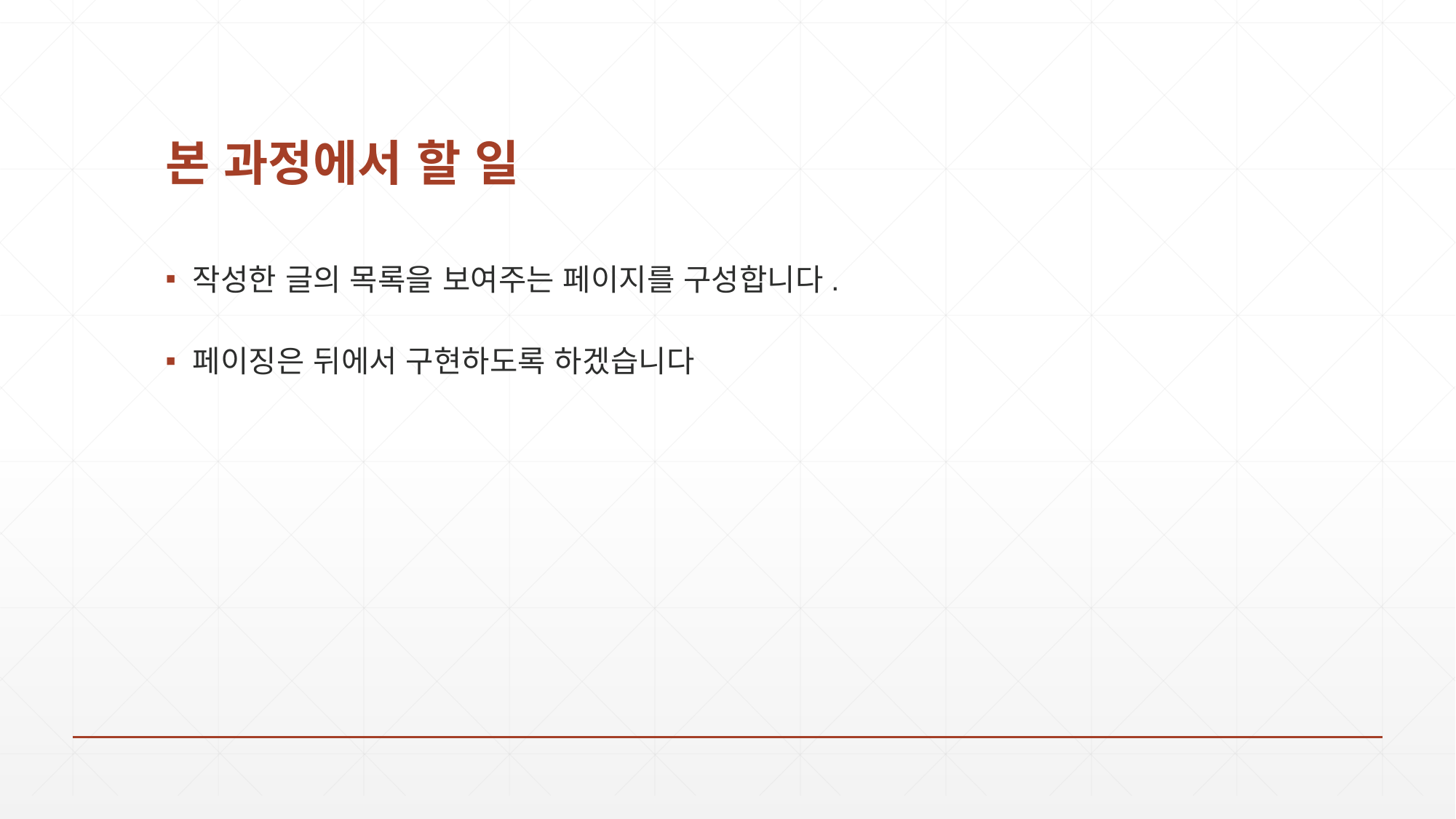

# 본 과정에서 할 일
작성한 글의 목록을 보여주는 페이지를 구성합니다.
페이징은 뒤에서 구현하도록 하겠습니다